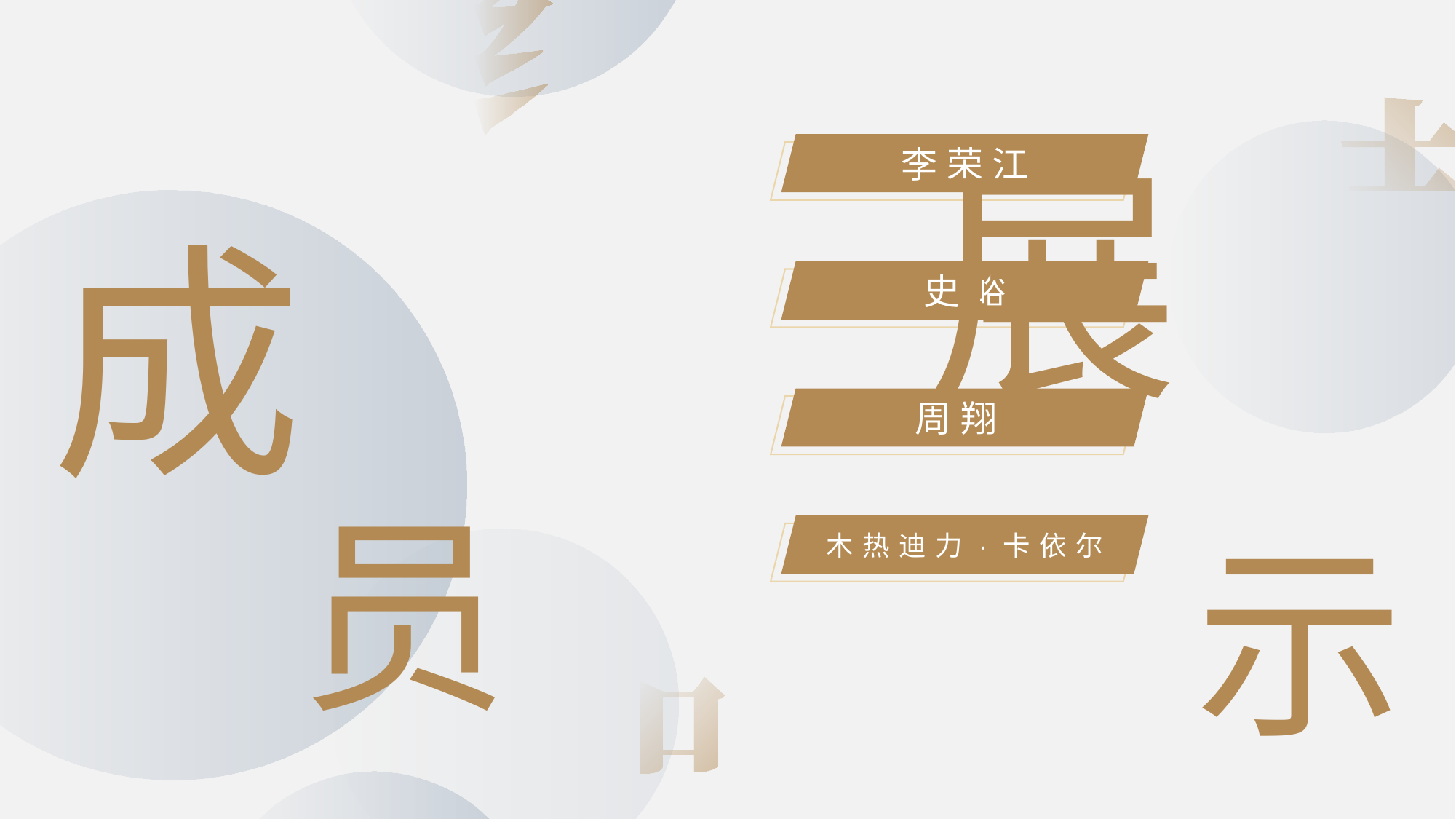

展

李荣江

成
史峪

周翔

员
示
木热迪力·卡依尔